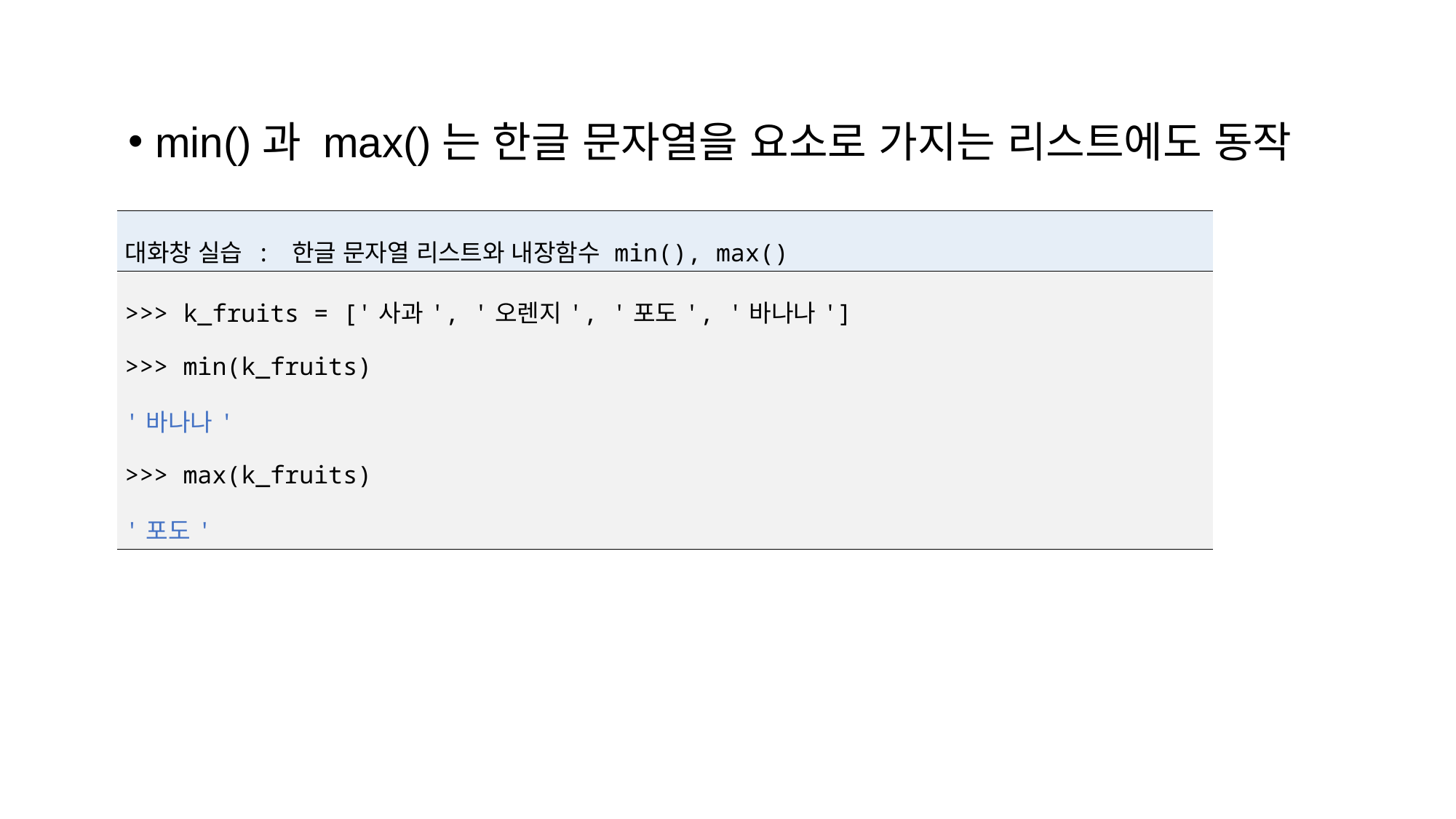

min()과 max()는 한글 문자열을 요소로 가지는 리스트에도 동작
| 대화창 실습 : 한글 문자열 리스트와 내장함수 min(), max() |
| --- |
| >>> k\_fruits = ['사과', '오렌지', '포도', '바나나'] >>> min(k\_fruits) '바나나' >>> max(k\_fruits) '포도' |